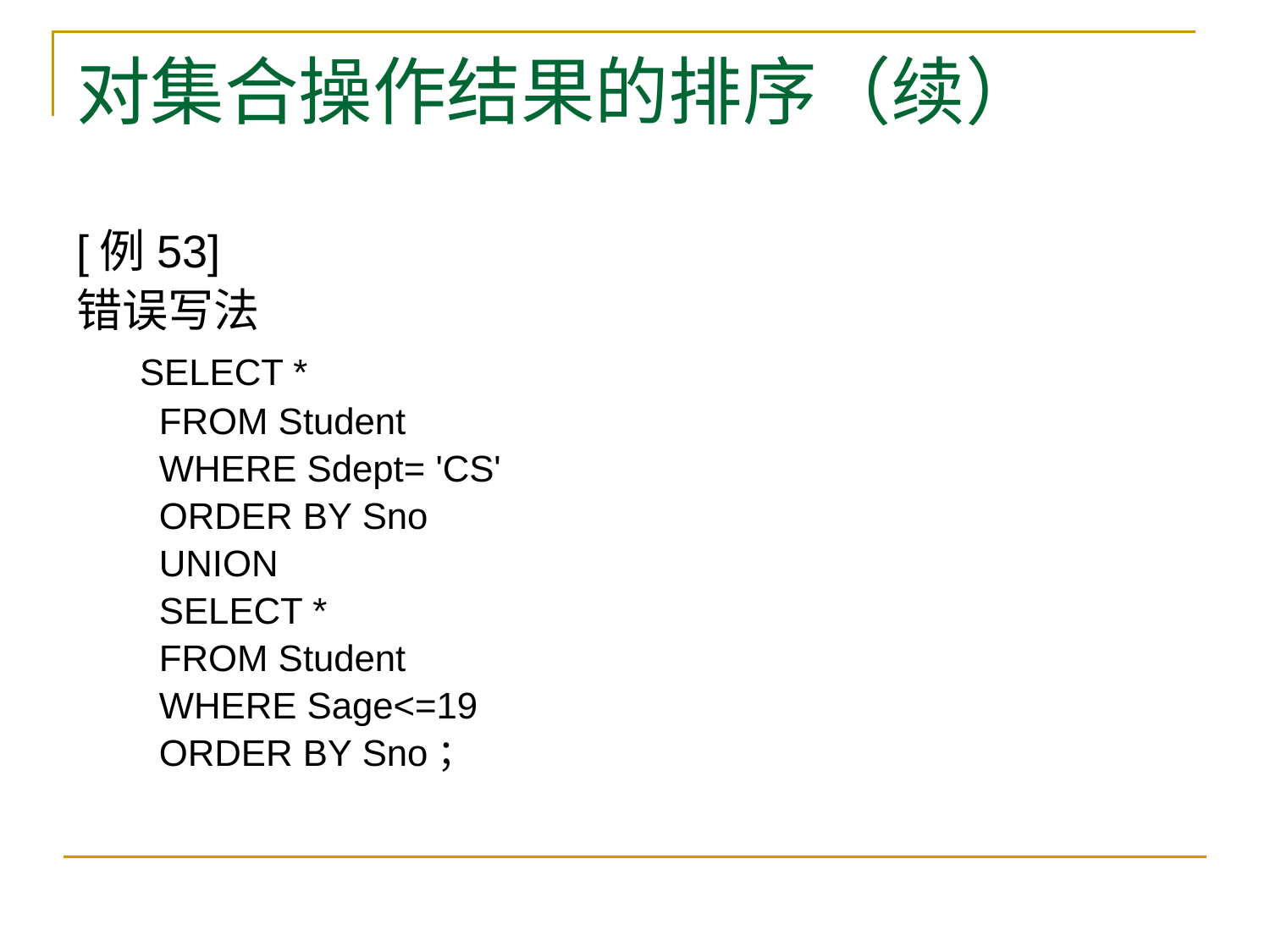

# 对集合操作结果的排序（续）
[例53]
错误写法
     SELECT *
        FROM Student
        WHERE Sdept= 'CS'
        ORDER BY Sno
        UNION
        SELECT *
        FROM Student
        WHERE Sage<=19
        ORDER BY Sno；